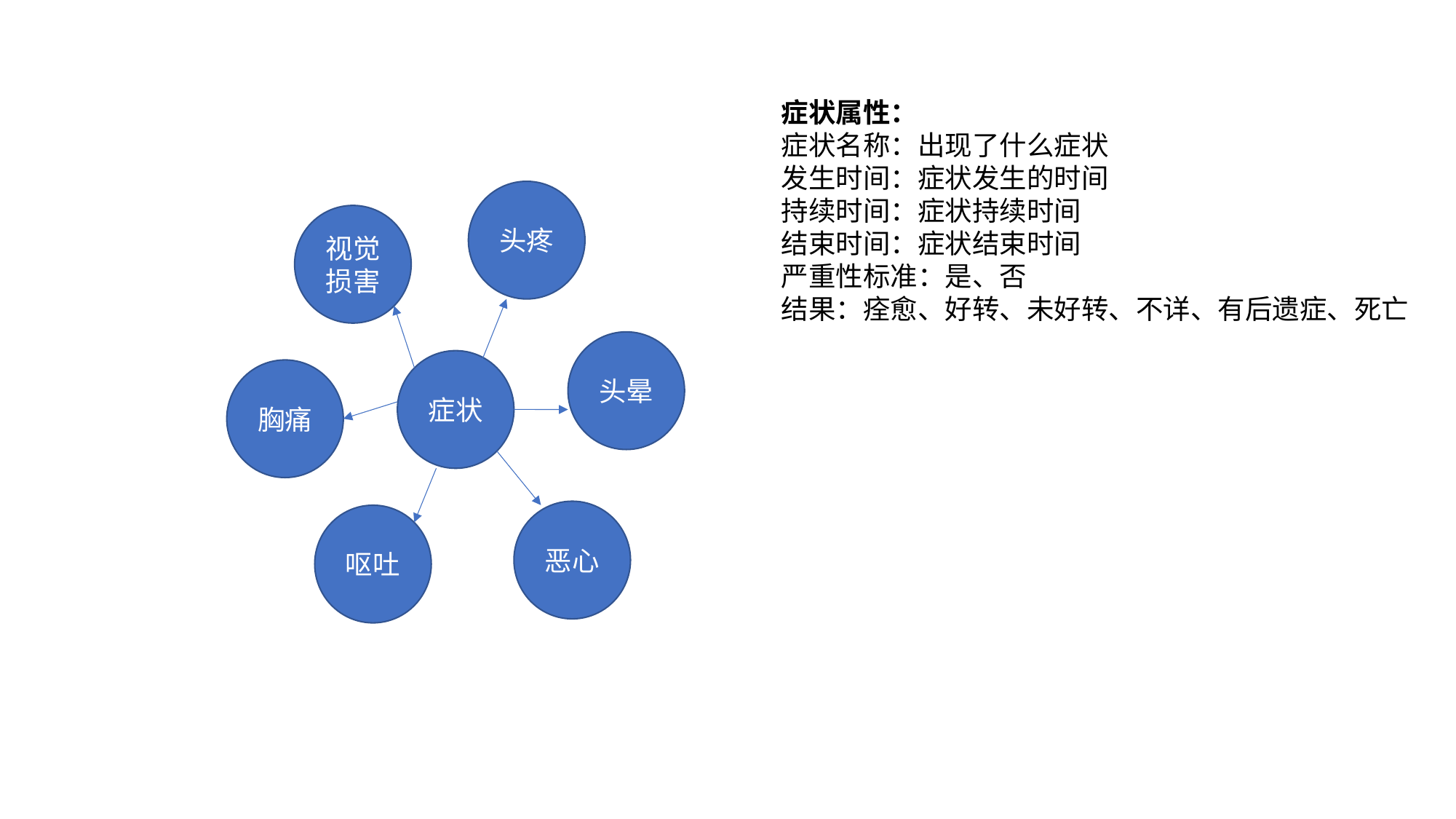

症状属性：
症状名称：出现了什么症状
发生时间：症状发生的时间
持续时间：症状持续时间
结束时间：症状结束时间
严重性标准：是、否
结果：痊愈、好转、未好转、不详、有后遗症、死亡

头疼
视觉损害
头晕
症状
胸痛
恶心
呕吐